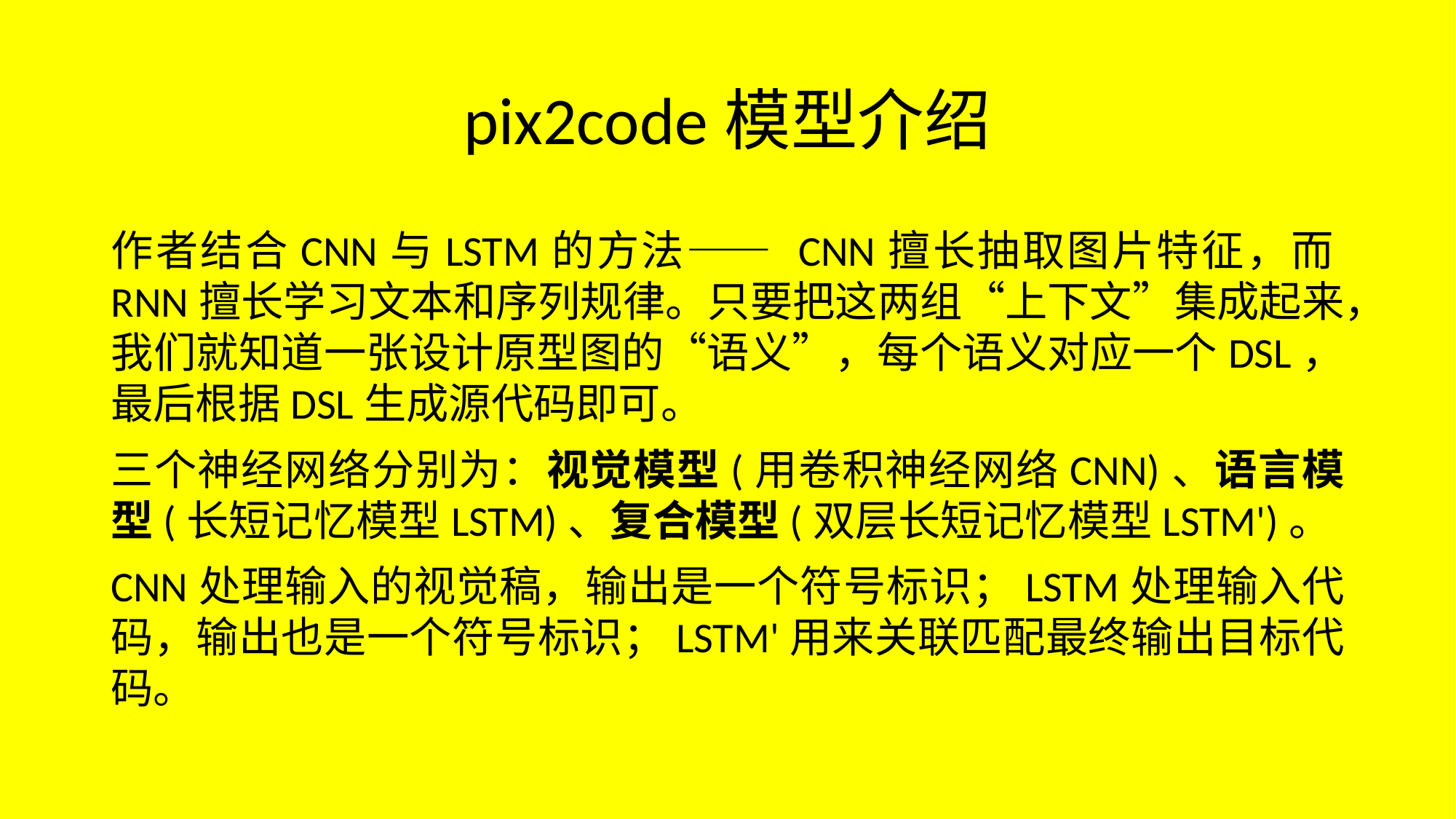

# pix2code模型介绍
作者结合CNN与LSTM的方法—— CNN擅长抽取图片特征，而RNN擅长学习文本和序列规律。只要把这两组“上下文”集成起来，我们就知道一张设计原型图的“语义”，每个语义对应一个DSL，最后根据DSL生成源代码即可。
三个神经网络分别为：视觉模型(用卷积神经网络CNN)、语言模型(长短记忆模型LSTM)、复合模型(双层长短记忆模型LSTM')。
CNN处理输入的视觉稿，输出是一个符号标识；LSTM处理输入代码，输出也是一个符号标识；LSTM'用来关联匹配最终输出目标代码。